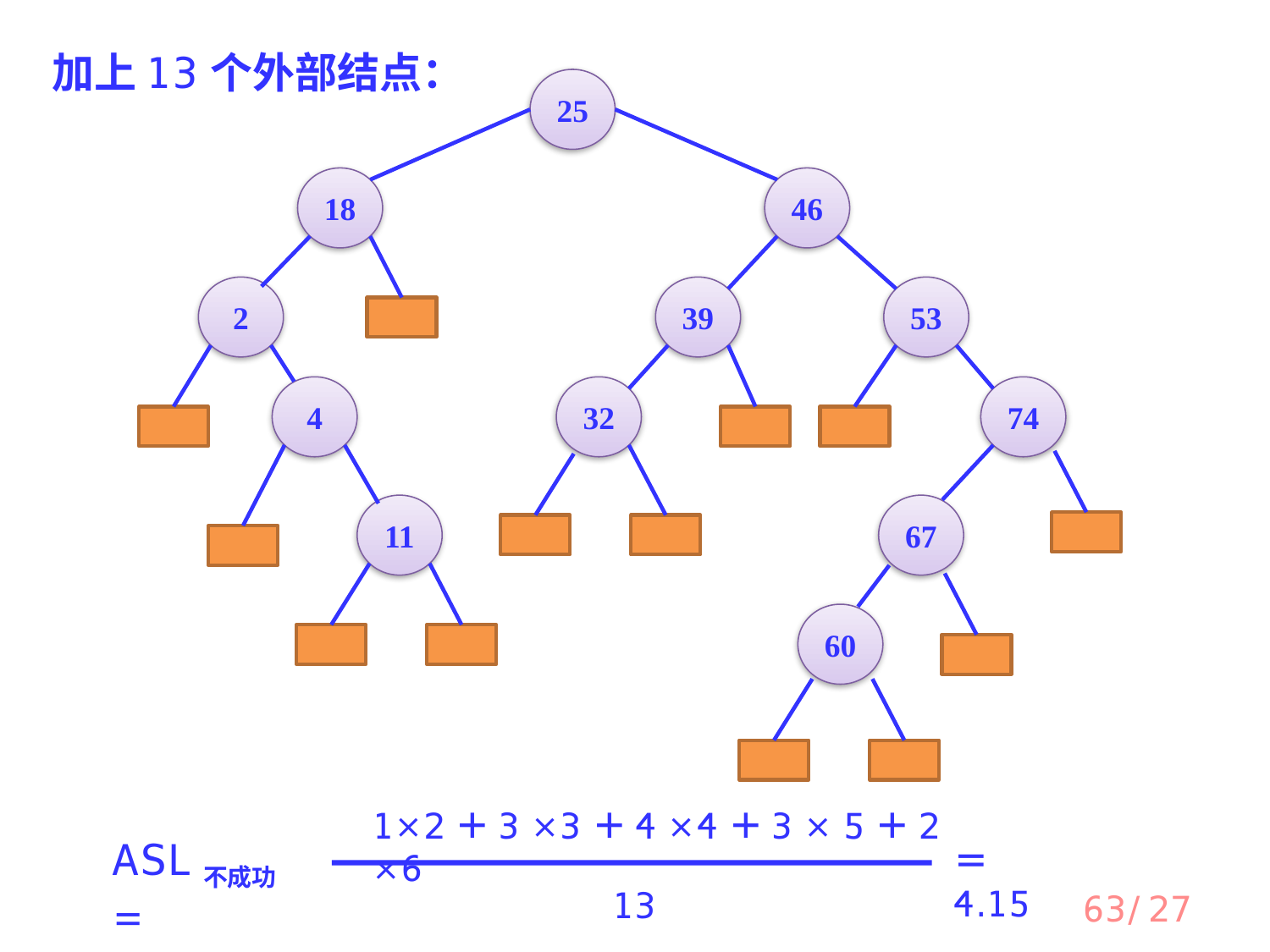

加上13个外部结点：
25
18
46

2
39
53

4
32
74

11
67

60

1×2＋3 ×3＋4 ×4＋3 × 5＋2 ×6
ASL不成功=
＝4.15

13
63/27